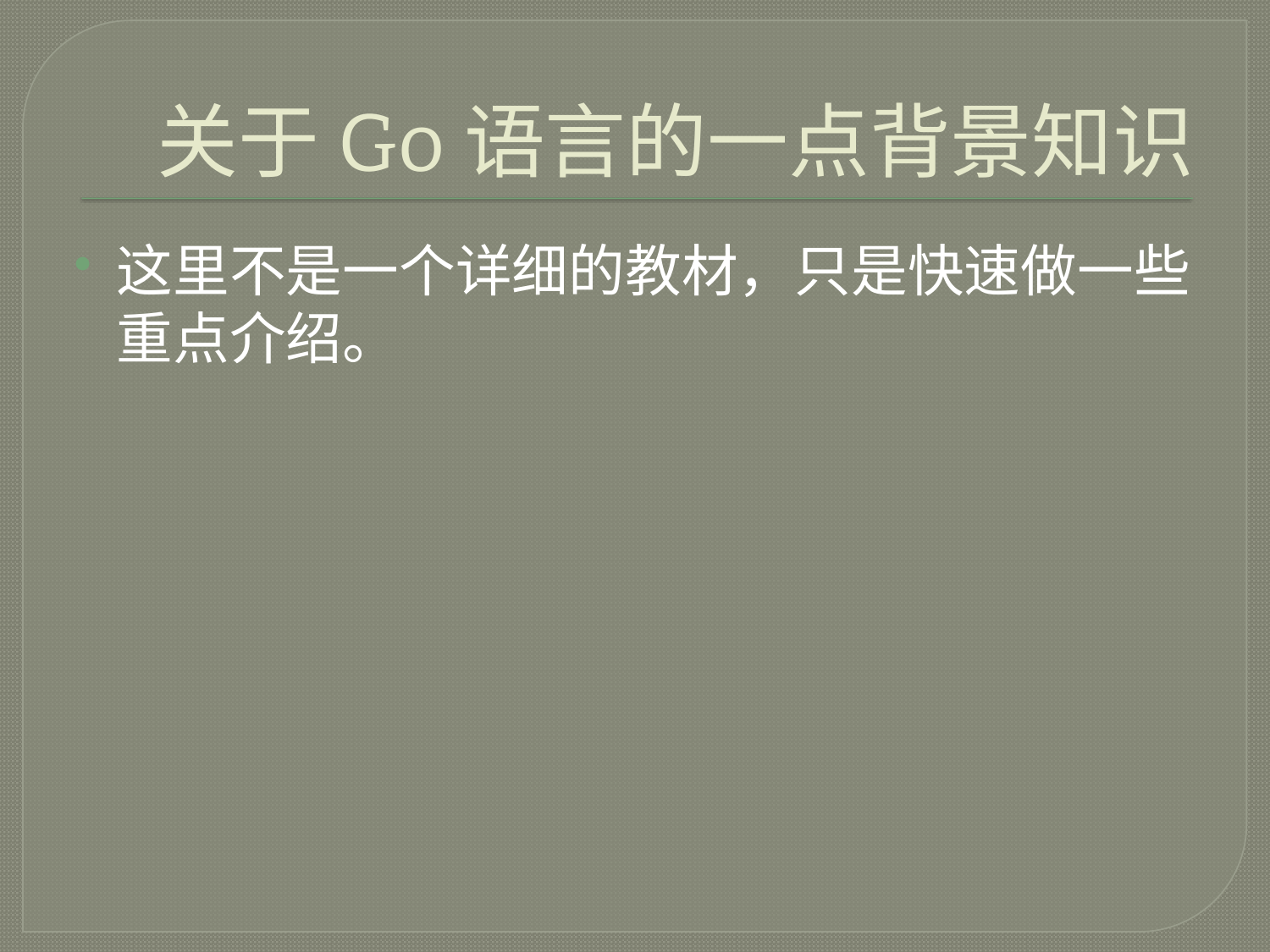

# 关于Go语言的一点背景知识
这里不是一个详细的教材，只是快速做一些重点介绍。